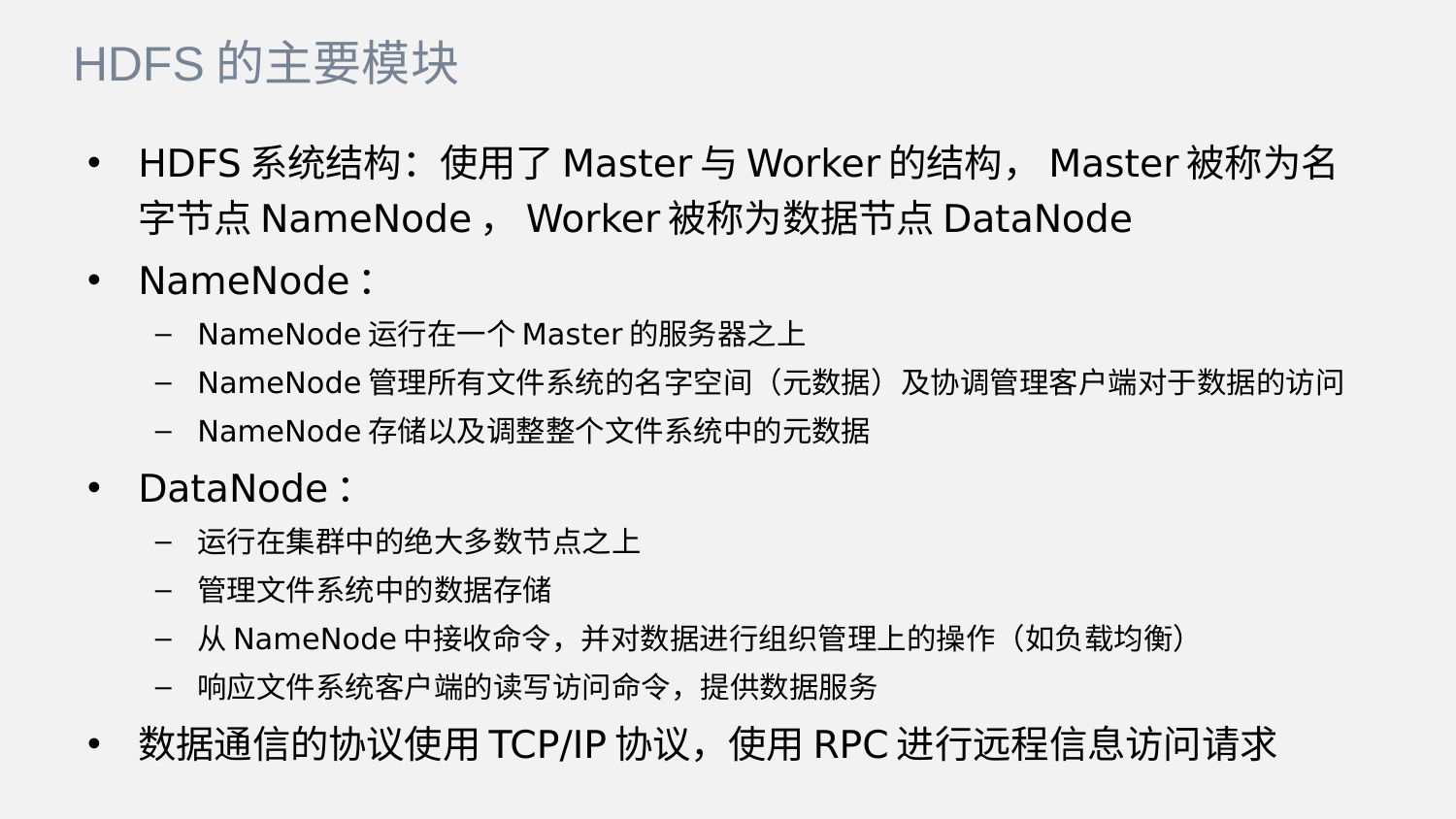

HDFS的主要模块
HDFS系统结构：使用了Master与Worker的结构，Master被称为名字节点NameNode，Worker被称为数据节点DataNode
NameNode：
NameNode运行在一个Master的服务器之上
NameNode管理所有文件系统的名字空间（元数据）及协调管理客户端对于数据的访问
NameNode存储以及调整整个文件系统中的元数据
DataNode：
运行在集群中的绝大多数节点之上
管理文件系统中的数据存储
从NameNode中接收命令，并对数据进行组织管理上的操作（如负载均衡）
响应文件系统客户端的读写访问命令，提供数据服务
数据通信的协议使用TCP/IP协议，使用RPC进行远程信息访问请求